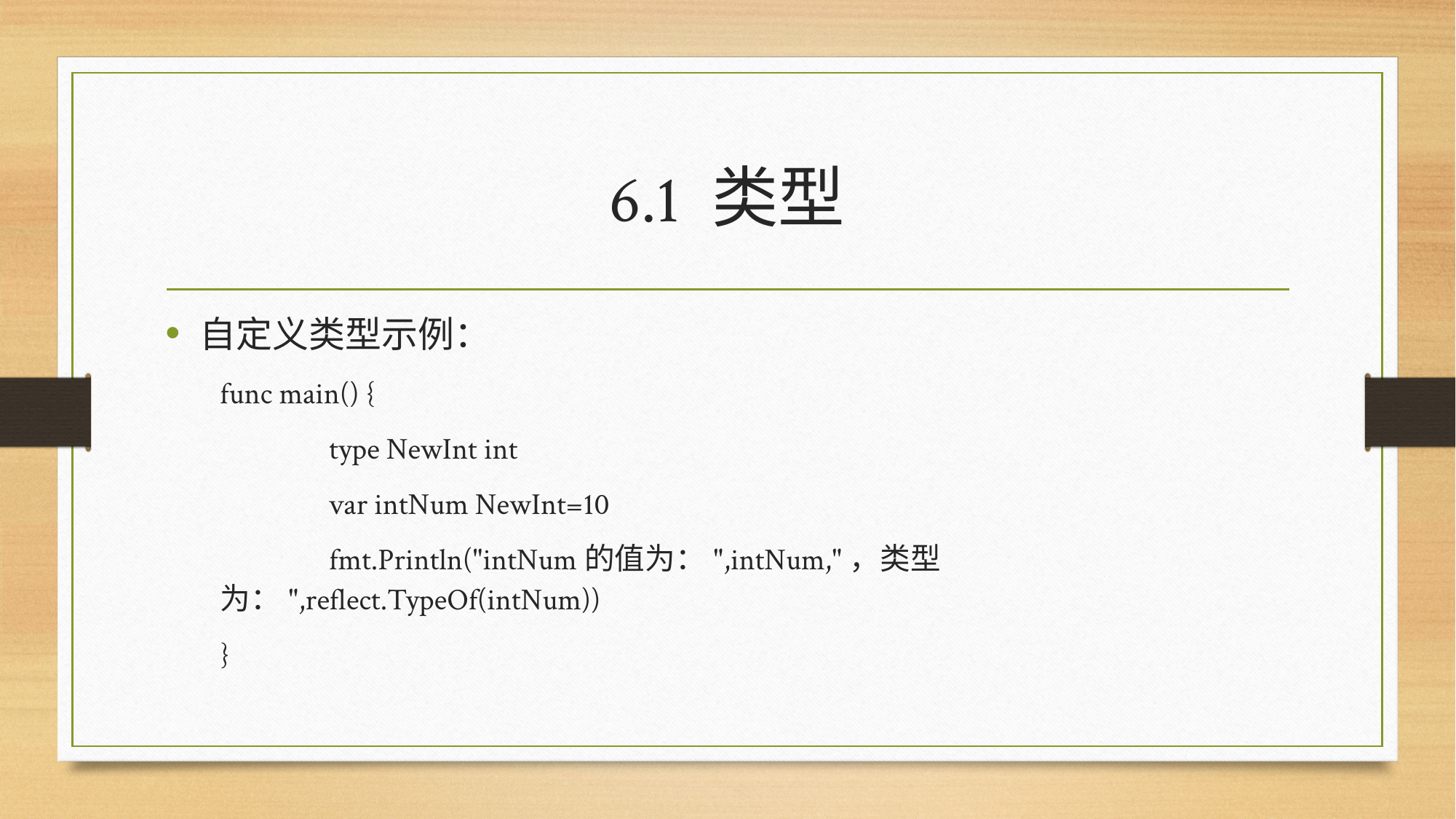

# 6.1 类型
自定义类型示例：
func main() {
	type NewInt int
	var intNum NewInt=10
	fmt.Println("intNum的值为：",intNum,"，类型为：",reflect.TypeOf(intNum))
}